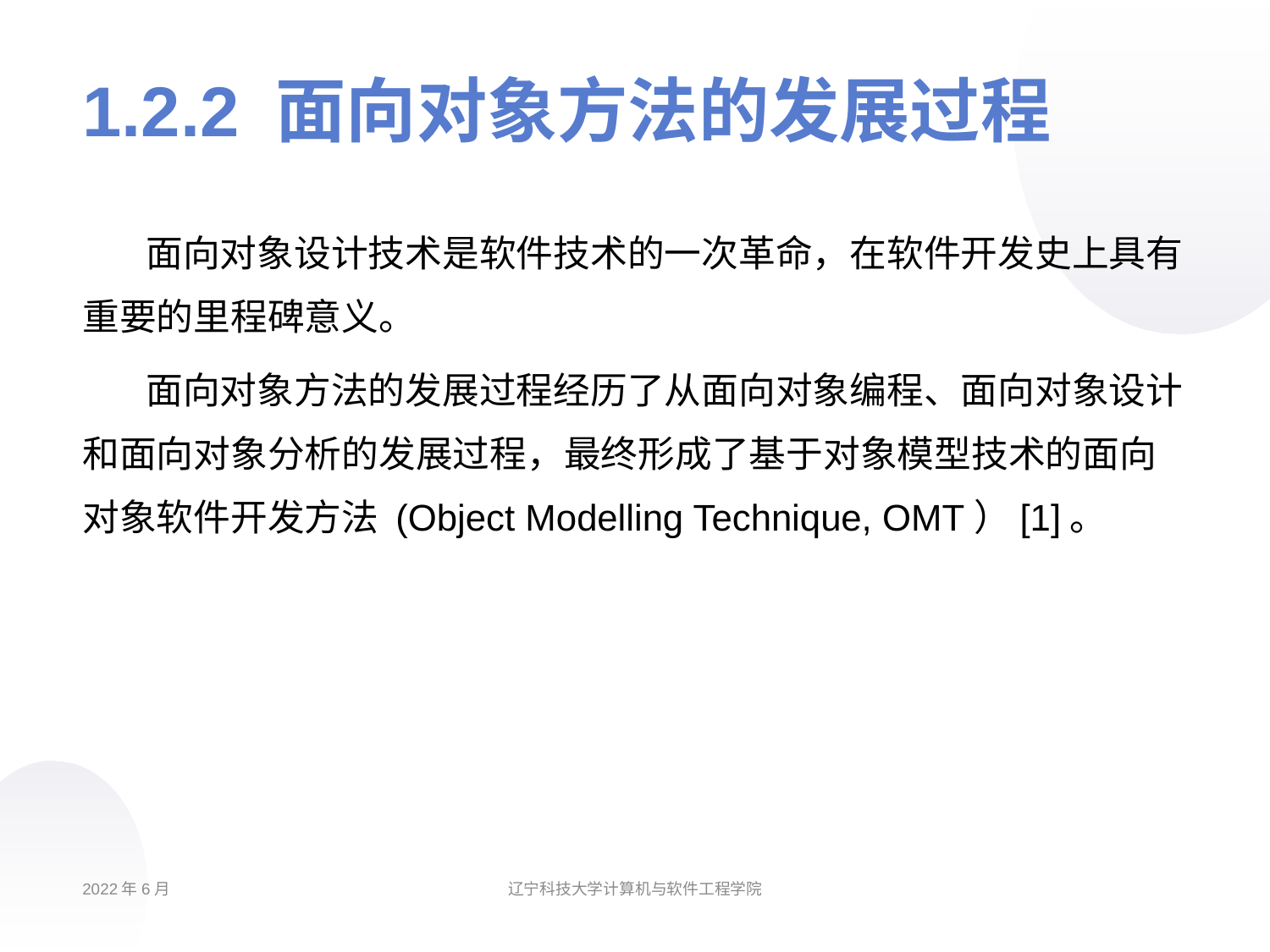

# 1.2.2 面向对象方法的发展过程
面向对象设计技术是软件技术的一次革命，在软件开发史上具有重要的里程碑意义。
面向对象方法的发展过程经历了从面向对象编程、面向对象设计和面向对象分析的发展过程，最终形成了基于对象模型技术的面向对象软件开发方法 (Object Modelling Technique, OMT）[1]。

2022年6月
辽宁科技大学计算机与软件工程学院
92